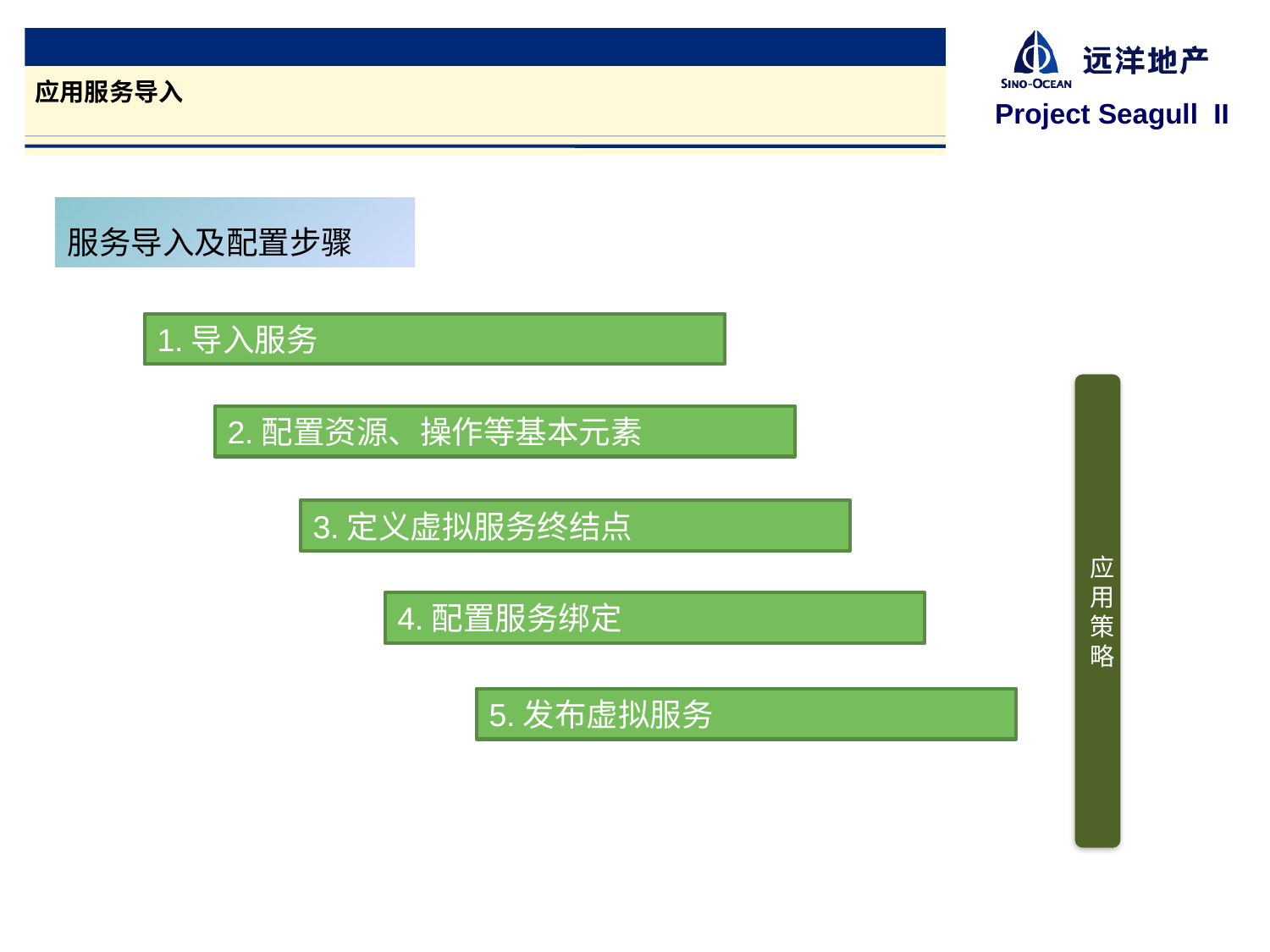

应用服务导入

服务导入及配置步骤
1.导入服务
2.配置资源、操作等基本元素
3.定义虚拟服务终结点
应用策略
4.配置服务绑定
5.发布虚拟服务